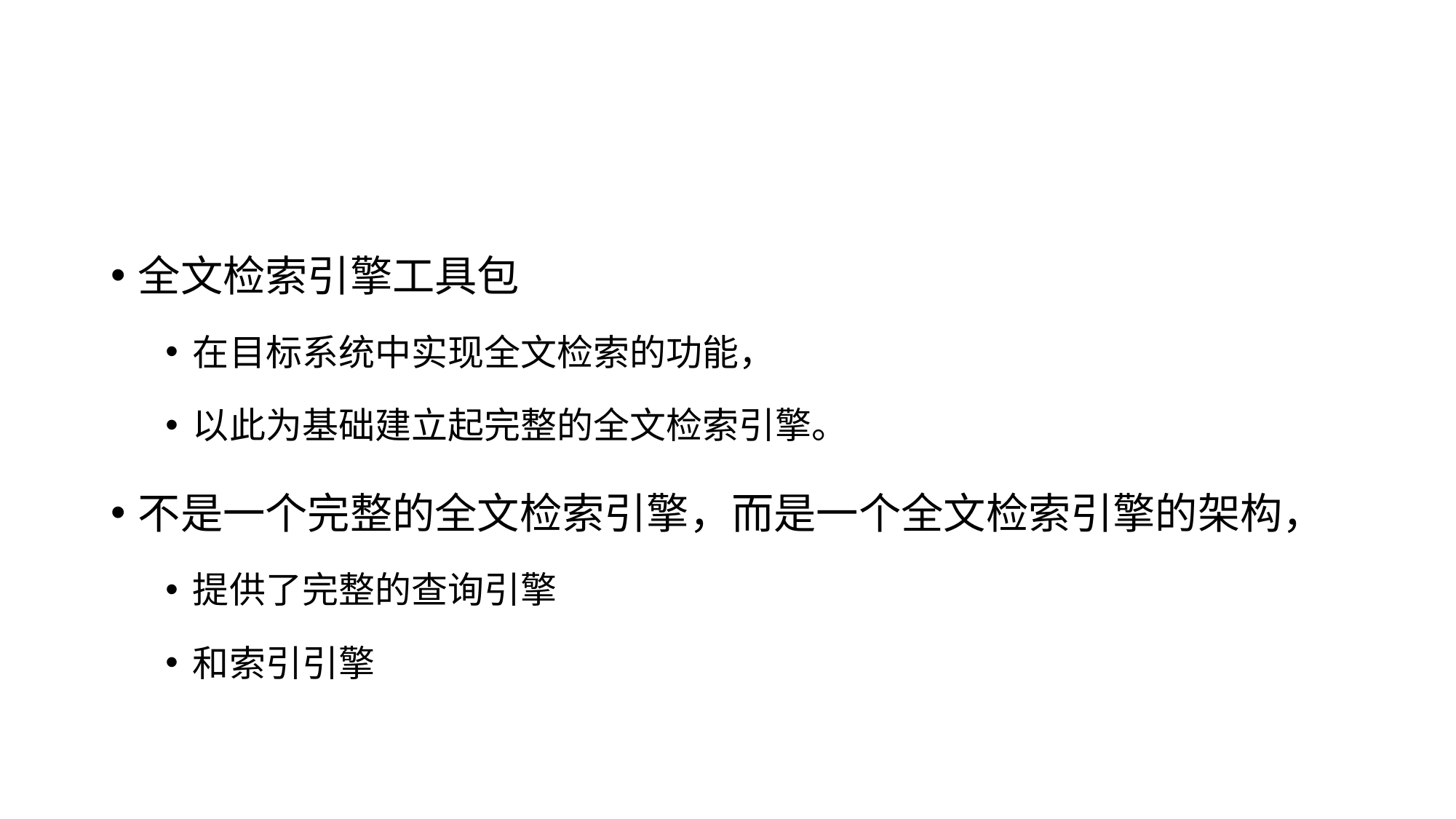

#
全文检索引擎工具包
在目标系统中实现全文检索的功能，
以此为基础建立起完整的全文检索引擎。
不是一个完整的全文检索引擎，而是一个全文检索引擎的架构，
提供了完整的查询引擎
和索引引擎